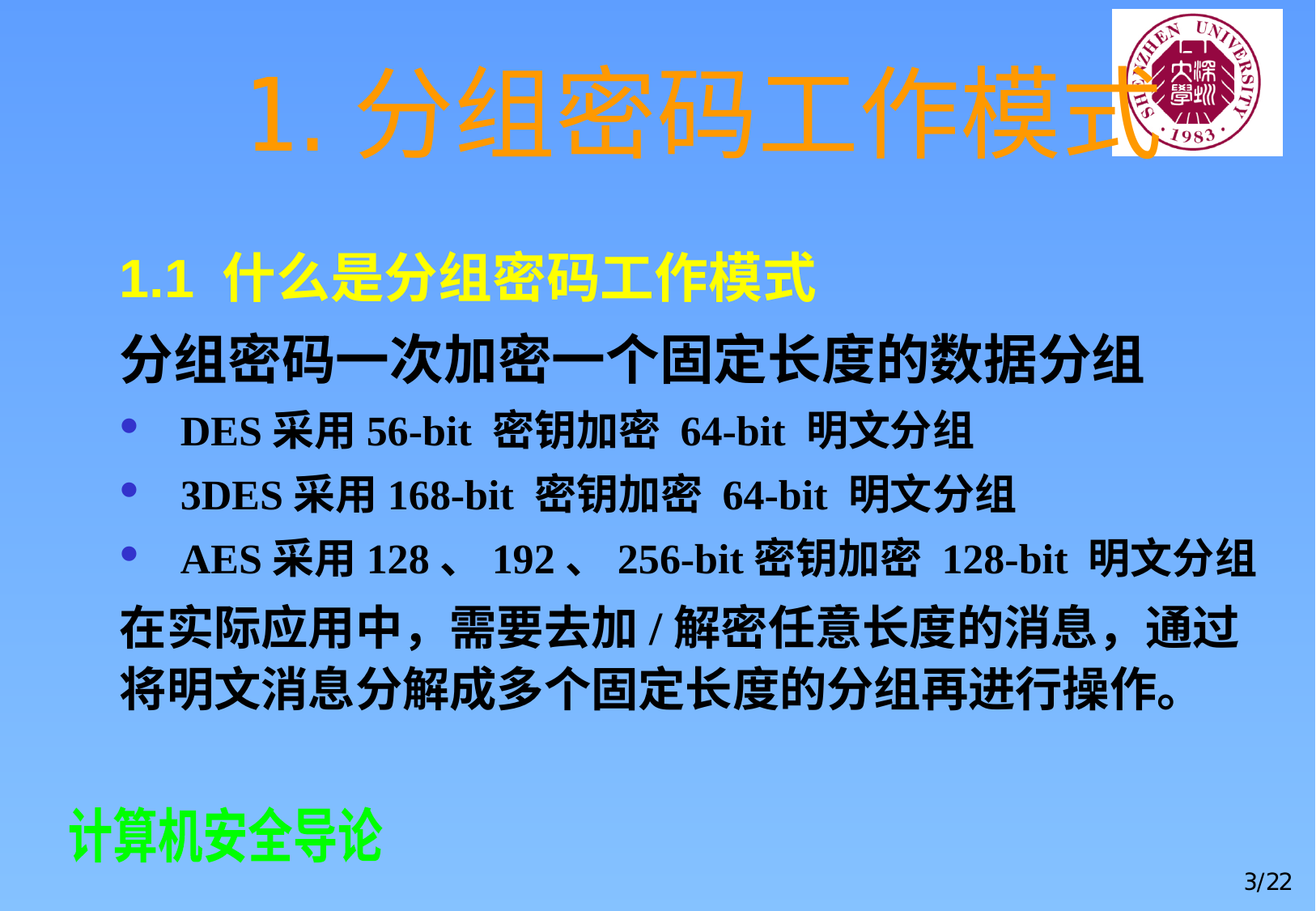

# 1.分组密码工作模式
1.1 什么是分组密码工作模式
分组密码一次加密一个固定长度的数据分组
DES采用56-bit 密钥加密 64-bit 明文分组
3DES采用168-bit 密钥加密 64-bit 明文分组
AES采用128、192、256-bit密钥加密 128-bit 明文分组
在实际应用中，需要去加/解密任意长度的消息，通过将明文消息分解成多个固定长度的分组再进行操作。
3/22